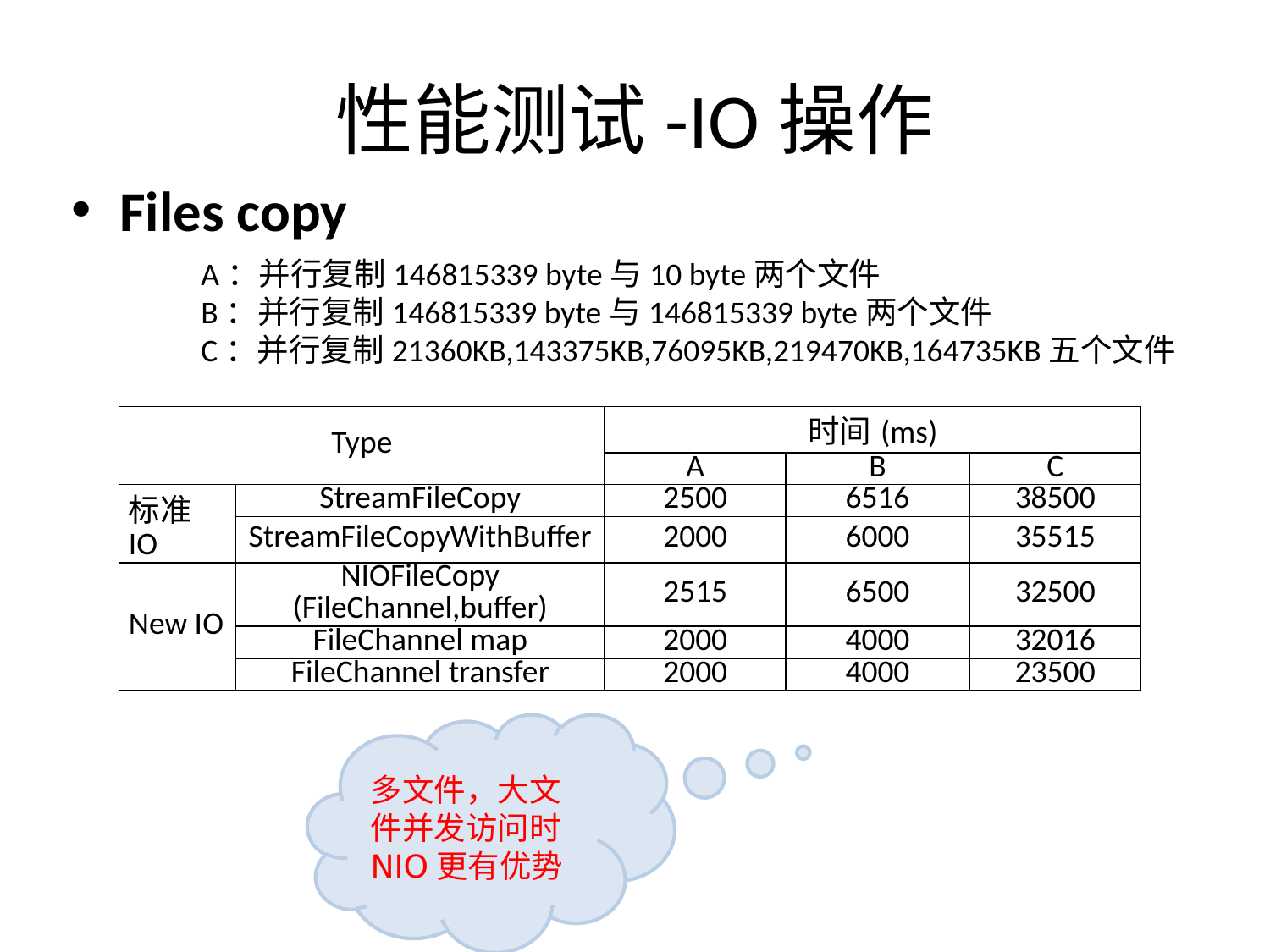

# 性能测试-IO操作
Files copy
A：并行复制146815339 byte与10 byte两个文件
B：并行复制146815339 byte与146815339 byte两个文件
C：并行复制21360KB,143375KB,76095KB,219470KB,164735KB五个文件
| Type |  | 时间(ms) |  |  |
| --- | --- | --- | --- | --- |
|  |  | A | B | C |
| 标准IO | StreamFileCopy | 2500 | 6516 | 38500 |
|  | StreamFileCopyWithBuffer | 2000 | 6000 | 35515 |
| New IO | NIOFileCopy (FileChannel,buffer) | 2515 | 6500 | 32500 |
|  | FileChannel map | 2000 | 4000 | 32016 |
|  | FileChannel transfer | 2000 | 4000 | 23500 |
多文件，大文件并发访问时NIO更有优势